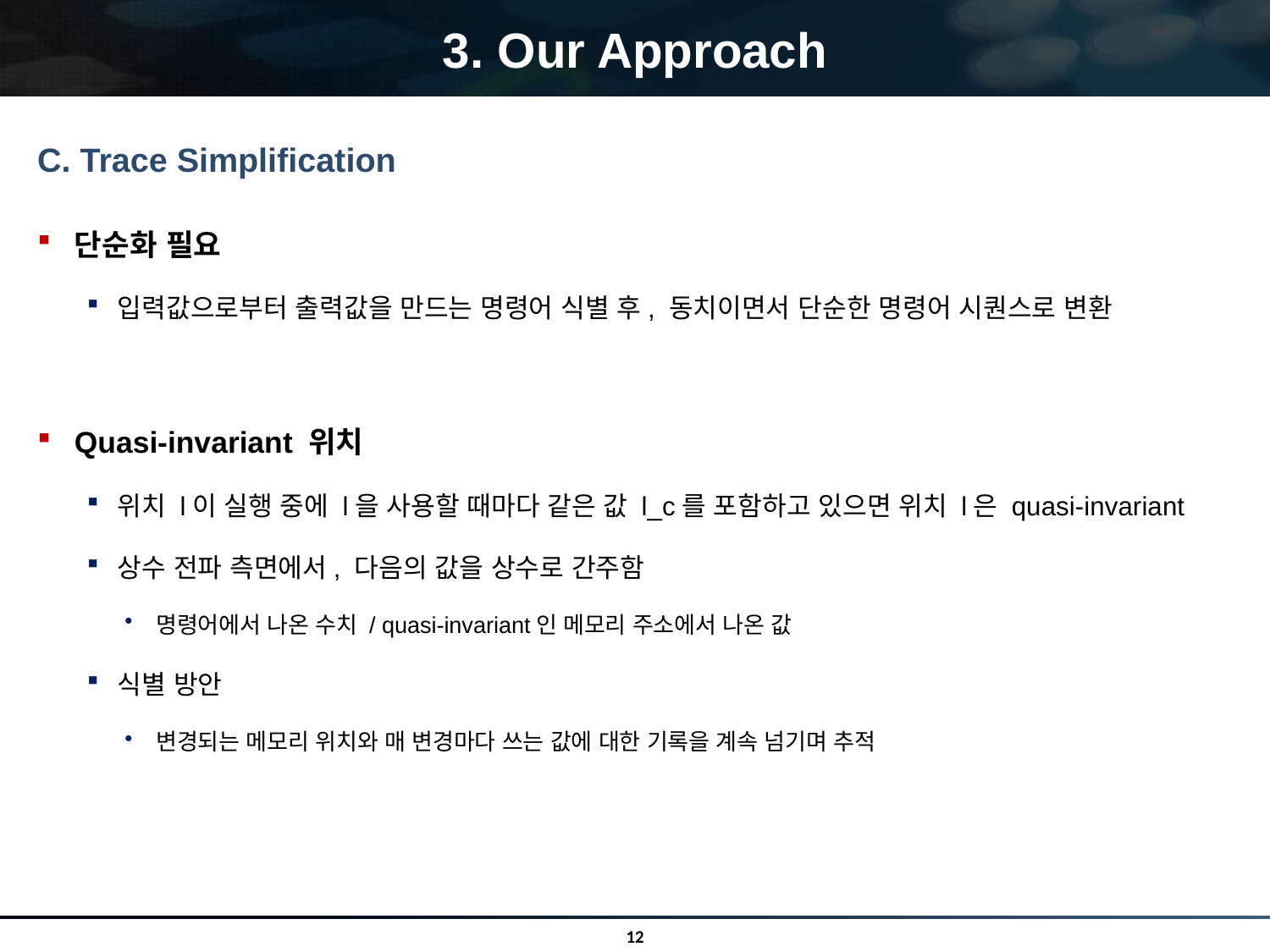

# 3. Our Approach
C. Trace Simplification
단순화 필요
입력값으로부터 출력값을 만드는 명령어 식별 후, 동치이면서 단순한 명령어 시퀀스로 변환

Quasi-invariant 위치
위치 l이 실행 중에 l을 사용할 때마다 같은 값 l_c를 포함하고 있으면 위치 l은 quasi-invariant
상수 전파 측면에서, 다음의 값을 상수로 간주함
명령어에서 나온 수치 / quasi-invariant인 메모리 주소에서 나온 값
식별 방안
변경되는 메모리 위치와 매 변경마다 쓰는 값에 대한 기록을 계속 넘기며 추적